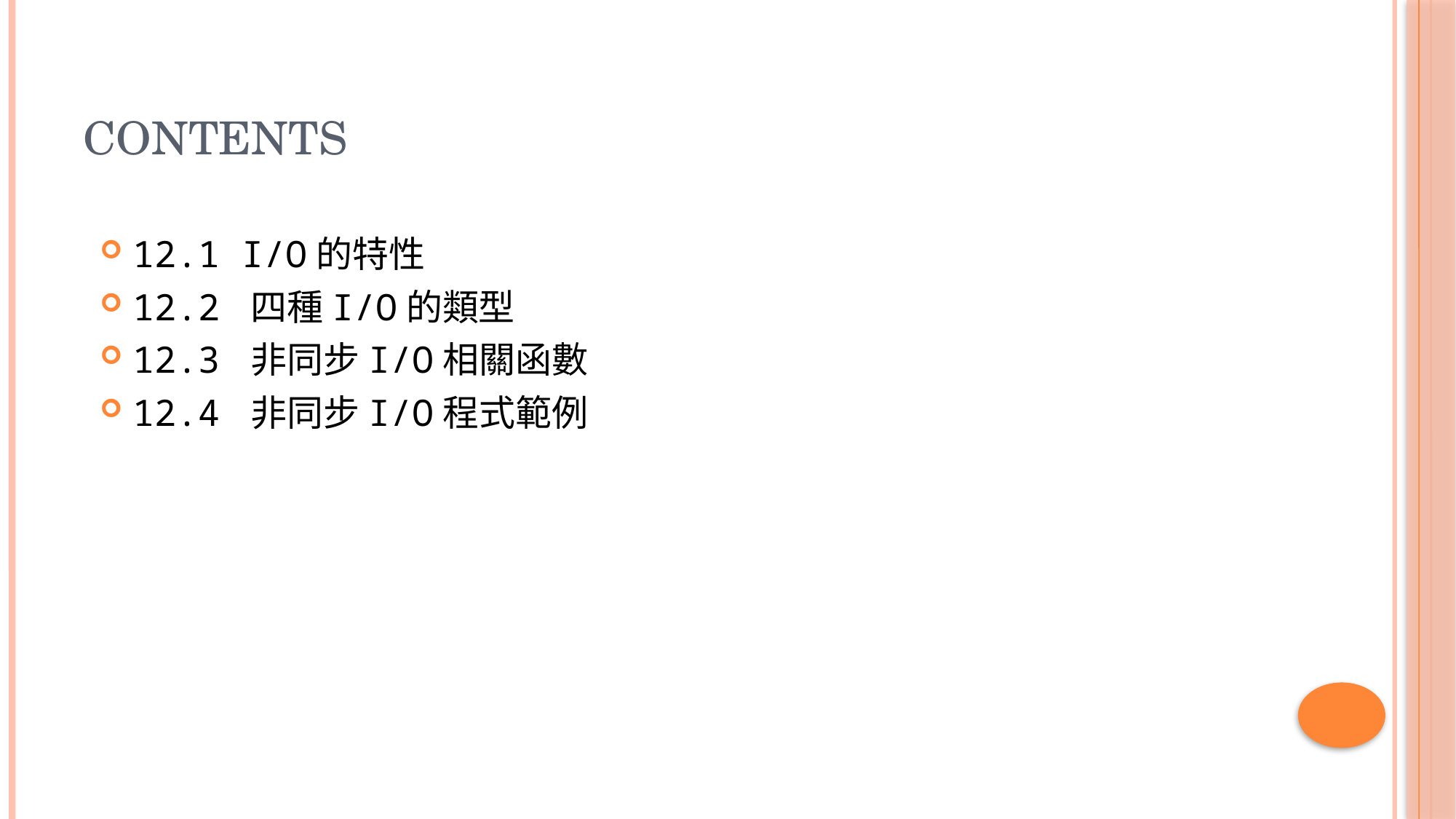

# Contents
12.1 I/O的特性
12.2 四種I/O的類型
12.3 非同步I/O相關函數
12.4 非同步I/O程式範例